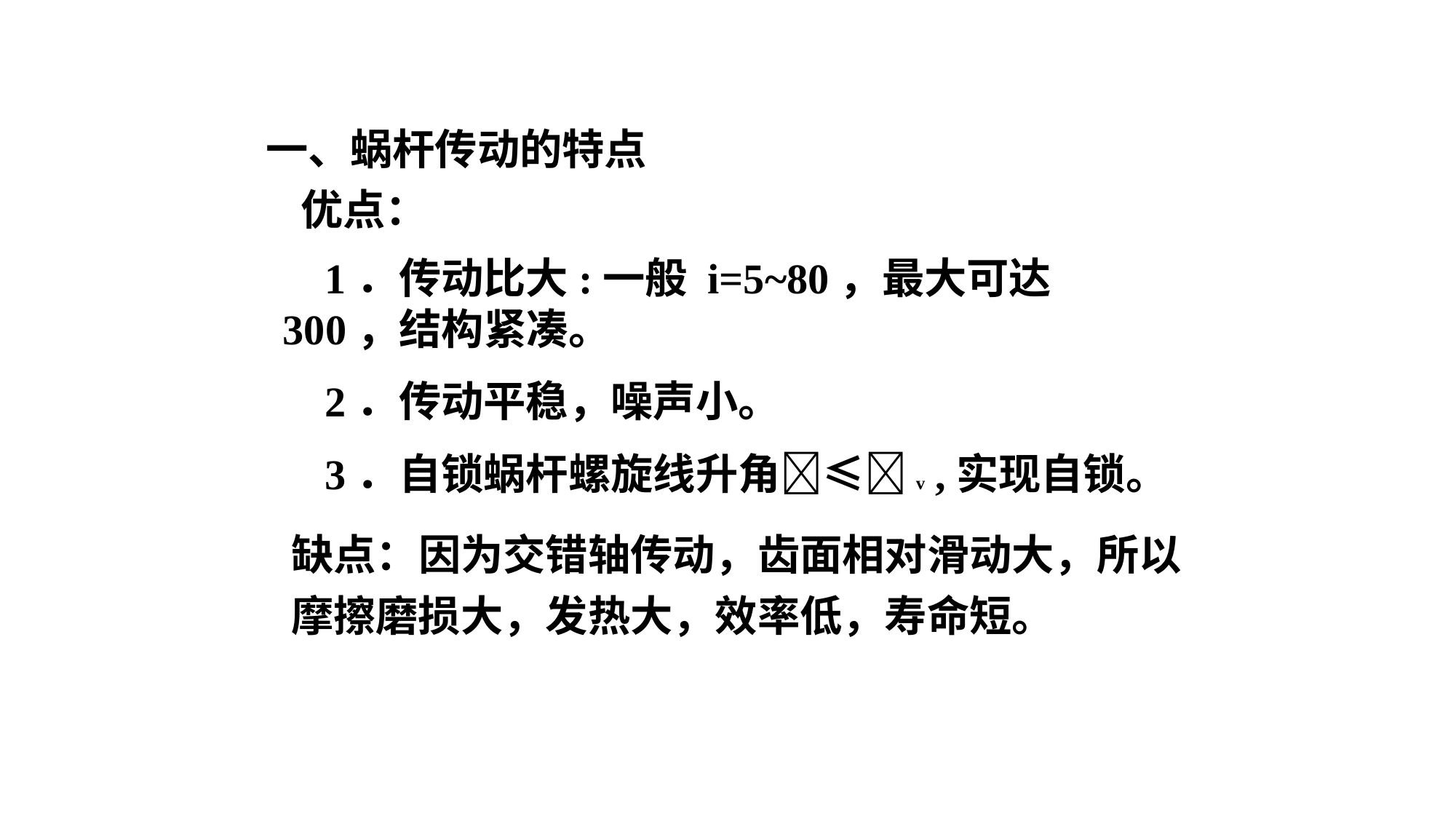

一、蜗杆传动的特点
优点：
    1．传动比大:一般 i=5~80，最大可达300，结构紧凑。
    2．传动平稳，噪声小。
    3．自锁蜗杆螺旋线升角γ≤ϕ v ,实现自锁。

缺点：因为交错轴传动，齿面相对滑动大，所以摩擦磨损大，发热大，效率低，寿命短。